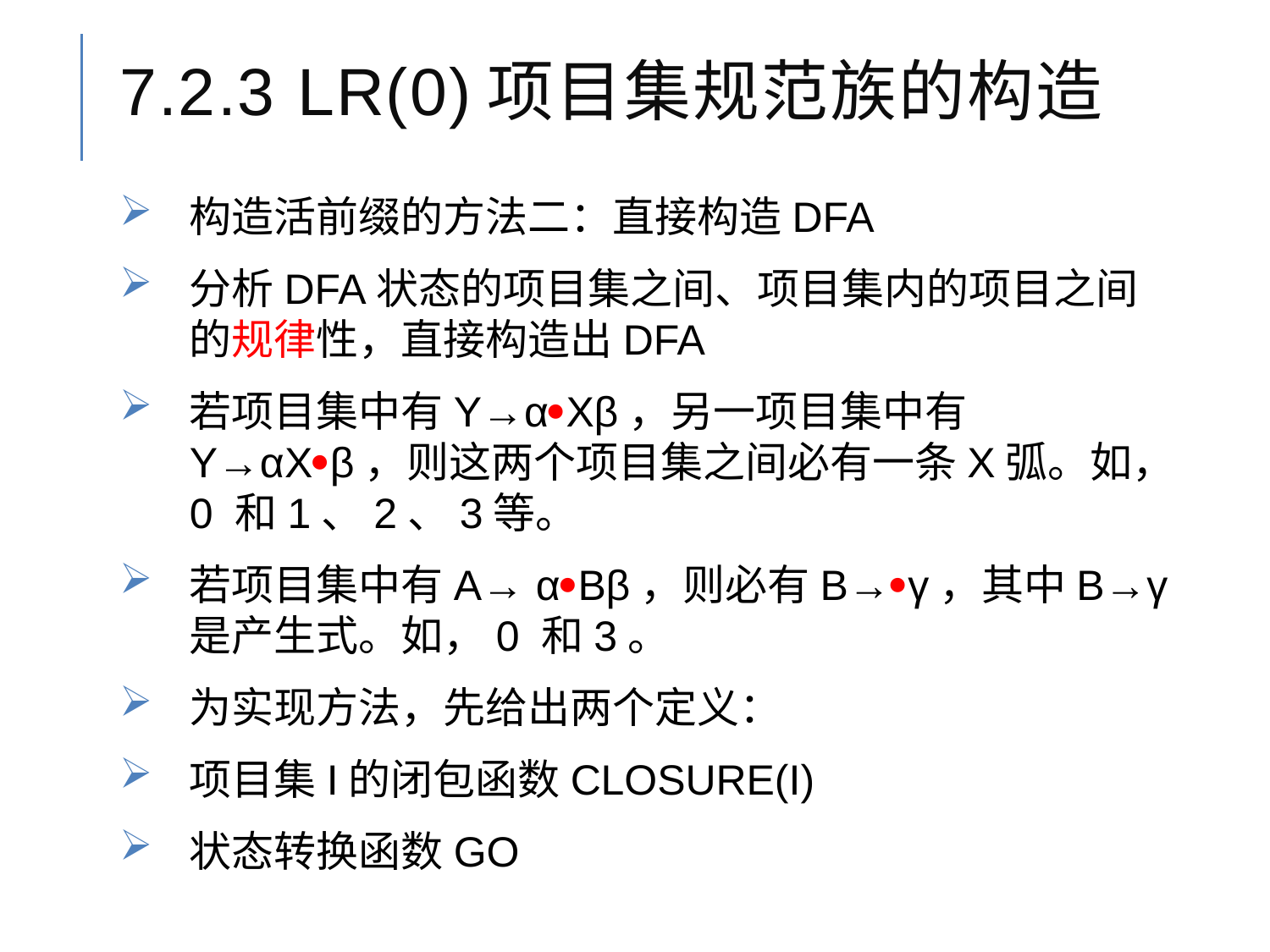

# 7.2.3 LR(0)项目集规范族的构造
构造活前缀的方法二：直接构造DFA
分析DFA状态的项目集之间、项目集内的项目之间的规律性，直接构造出DFA
若项目集中有Y→α•Xβ，另一项目集中有Y→αX•β，则这两个项目集之间必有一条X弧。如，0 和1、2、3等。
若项目集中有A→ α•Bβ，则必有B→•γ，其中B→γ是产生式。如，0 和3。
为实现方法，先给出两个定义：
项目集I的闭包函数CLOSURE(I)
状态转换函数GO
38